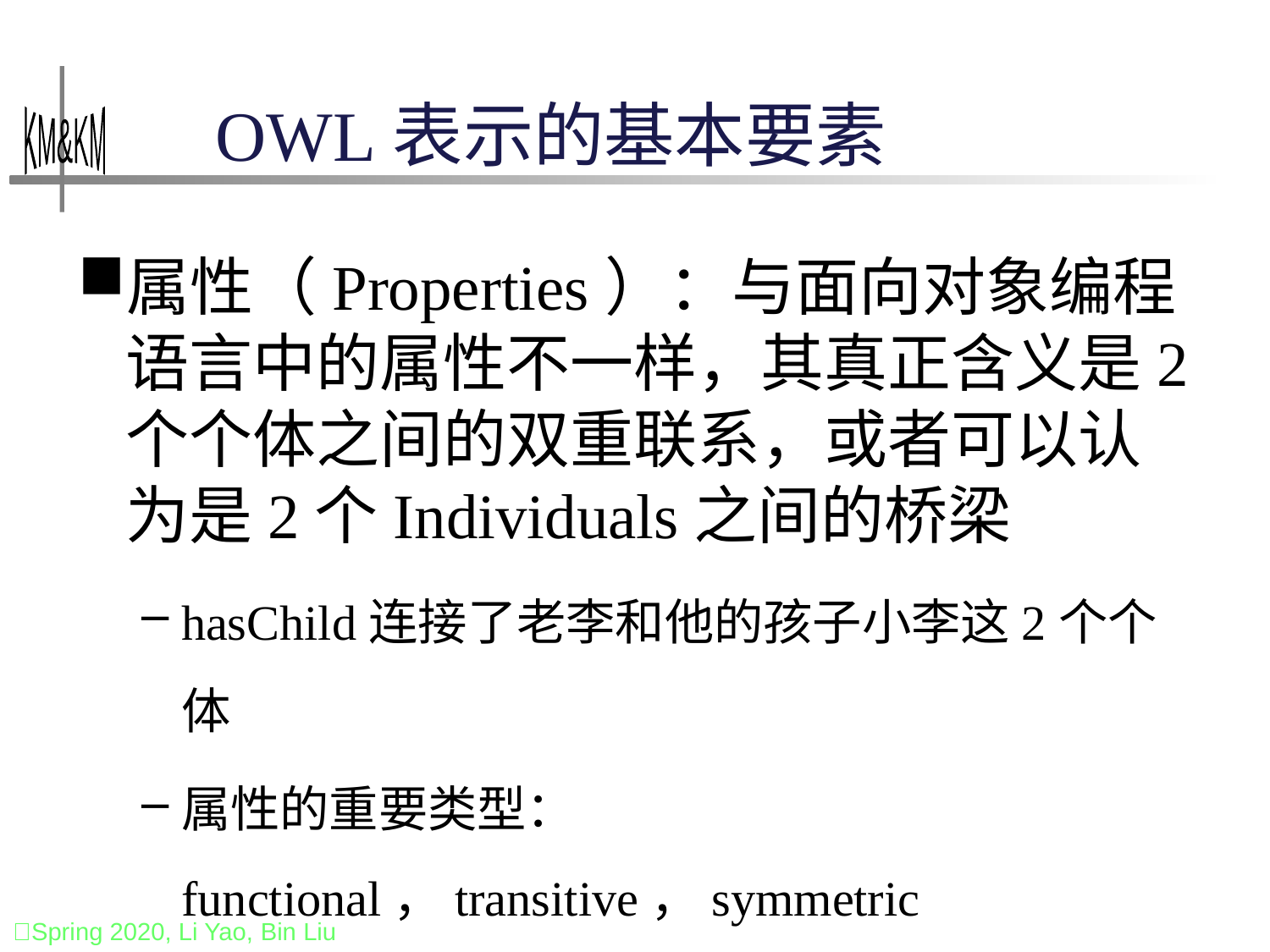

# OWL表示的基本要素
属性（Properties）：与面向对象编程语言中的属性不一样，其真正含义是2个个体之间的双重联系，或者可以认为是2个Individuals之间的桥梁
hasChild连接了老李和他的孩子小李这2个个体
属性的重要类型：functional，transitive，symmetric